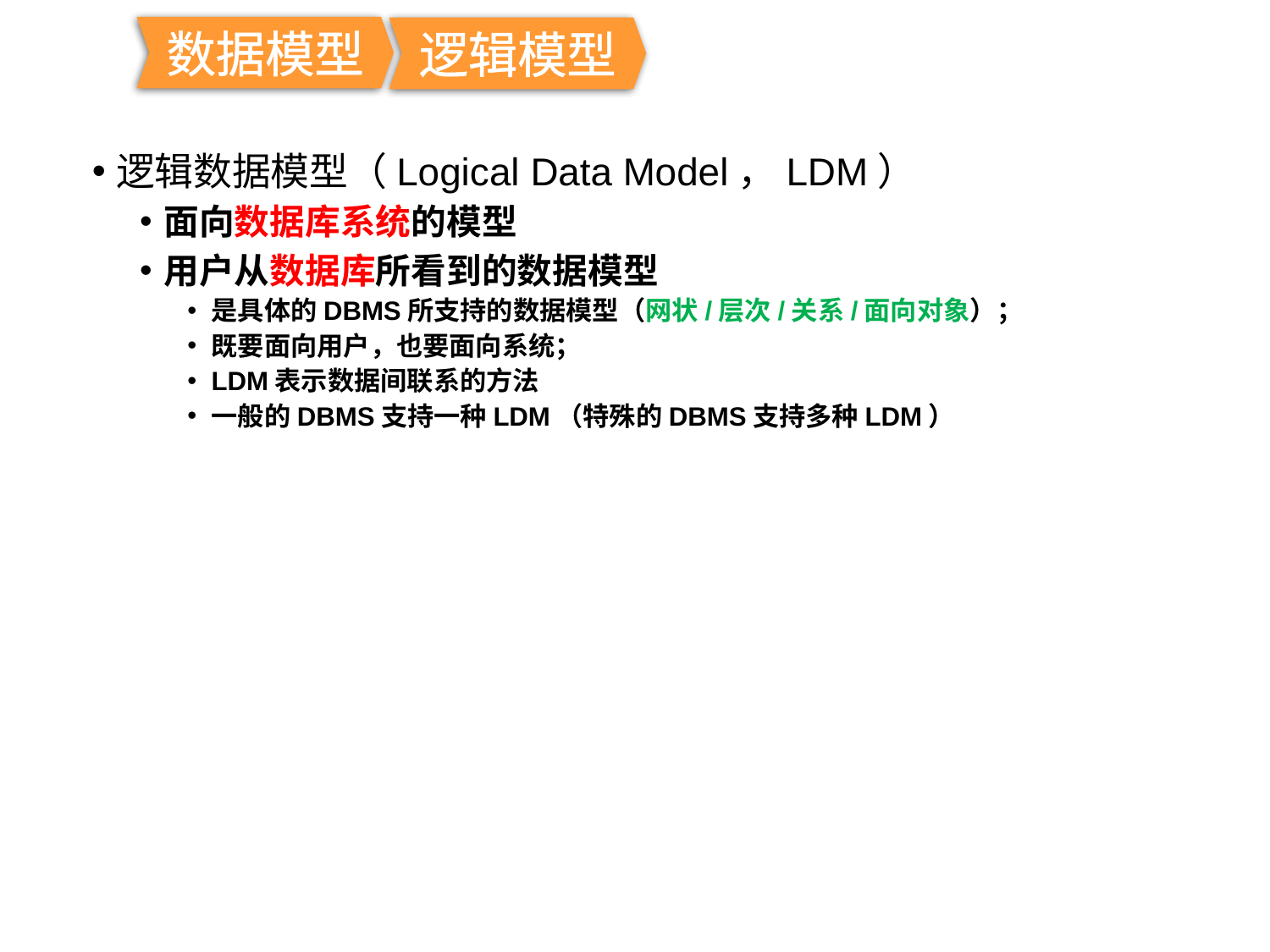

数据模型
逻辑模型
逻辑数据模型（Logical Data Model，LDM）
面向数据库系统的模型
用户从数据库所看到的数据模型
是具体的DBMS所支持的数据模型（网状/层次/关系/面向对象）；
既要面向用户，也要面向系统；
LDM表示数据间联系的方法
一般的DBMS支持一种LDM（特殊的DBMS支持多种LDM）